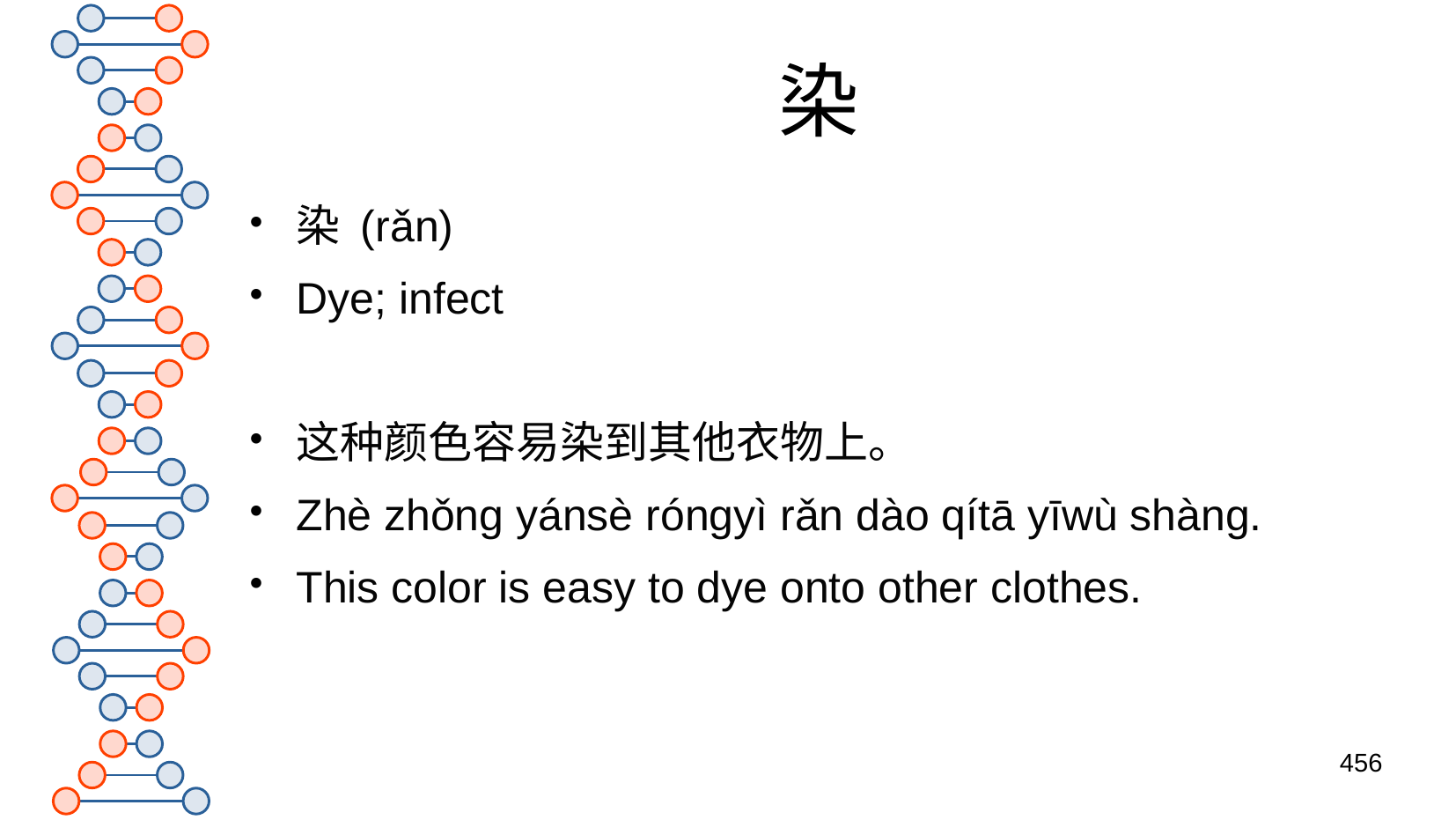

# 染
染 (rǎn)
Dye; infect

这种颜色容易染到其他衣物上。
Zhè zhǒng yánsè róngyì rǎn dào qítā yīwù shàng.
This color is easy to dye onto other clothes.

456